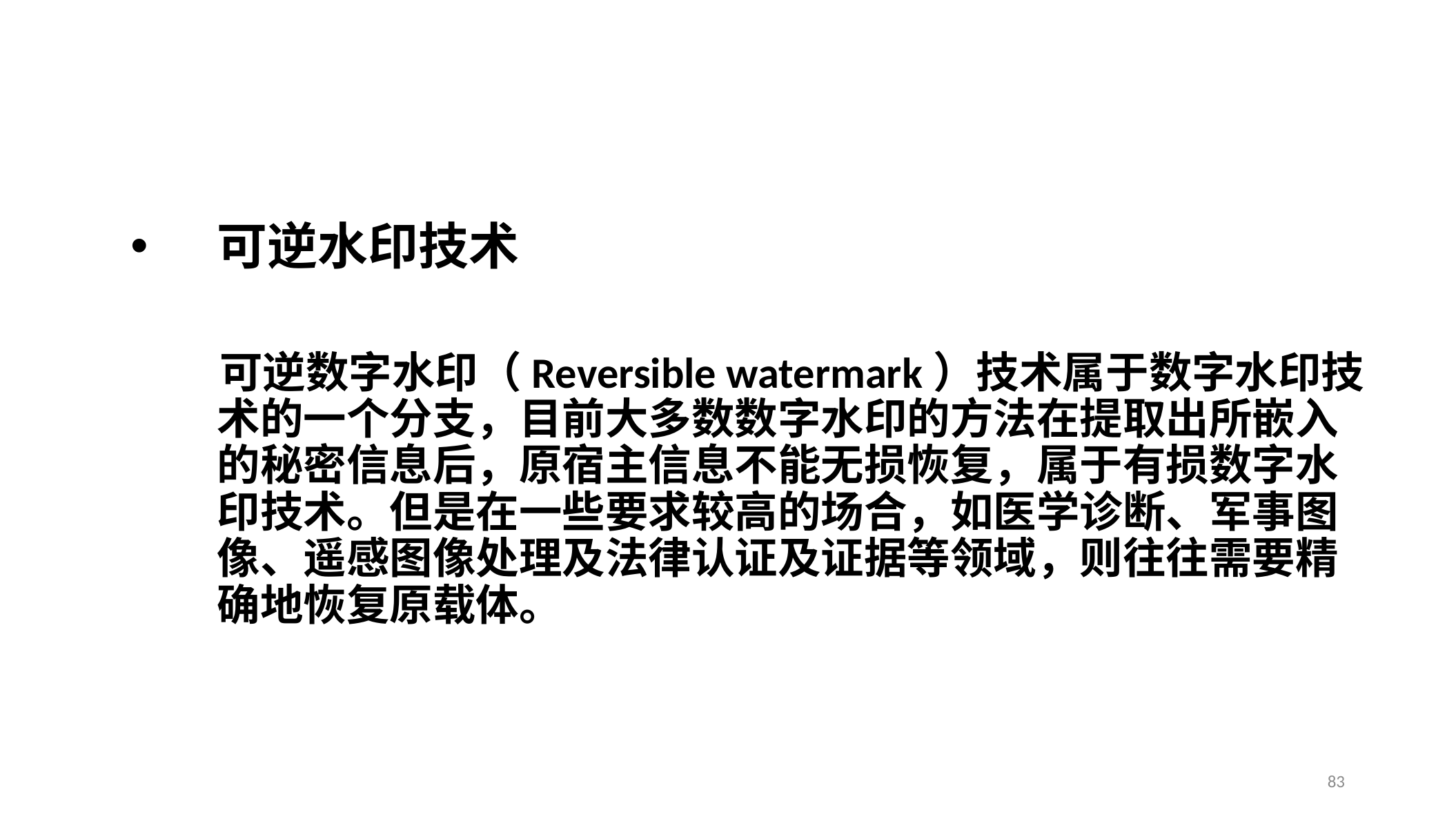

#
可逆水印技术

        可逆数字水印（Reversible watermark）技术属于数字水印技术的一个分支，目前大多数数字水印的方法在提取出所嵌入的秘密信息后，原宿主信息不能无损恢复，属于有损数字水印技术。但是在一些要求较高的场合，如医学诊断、军事图像、遥感图像处理及法律认证及证据等领域，则往往需要精确地恢复原载体。
83